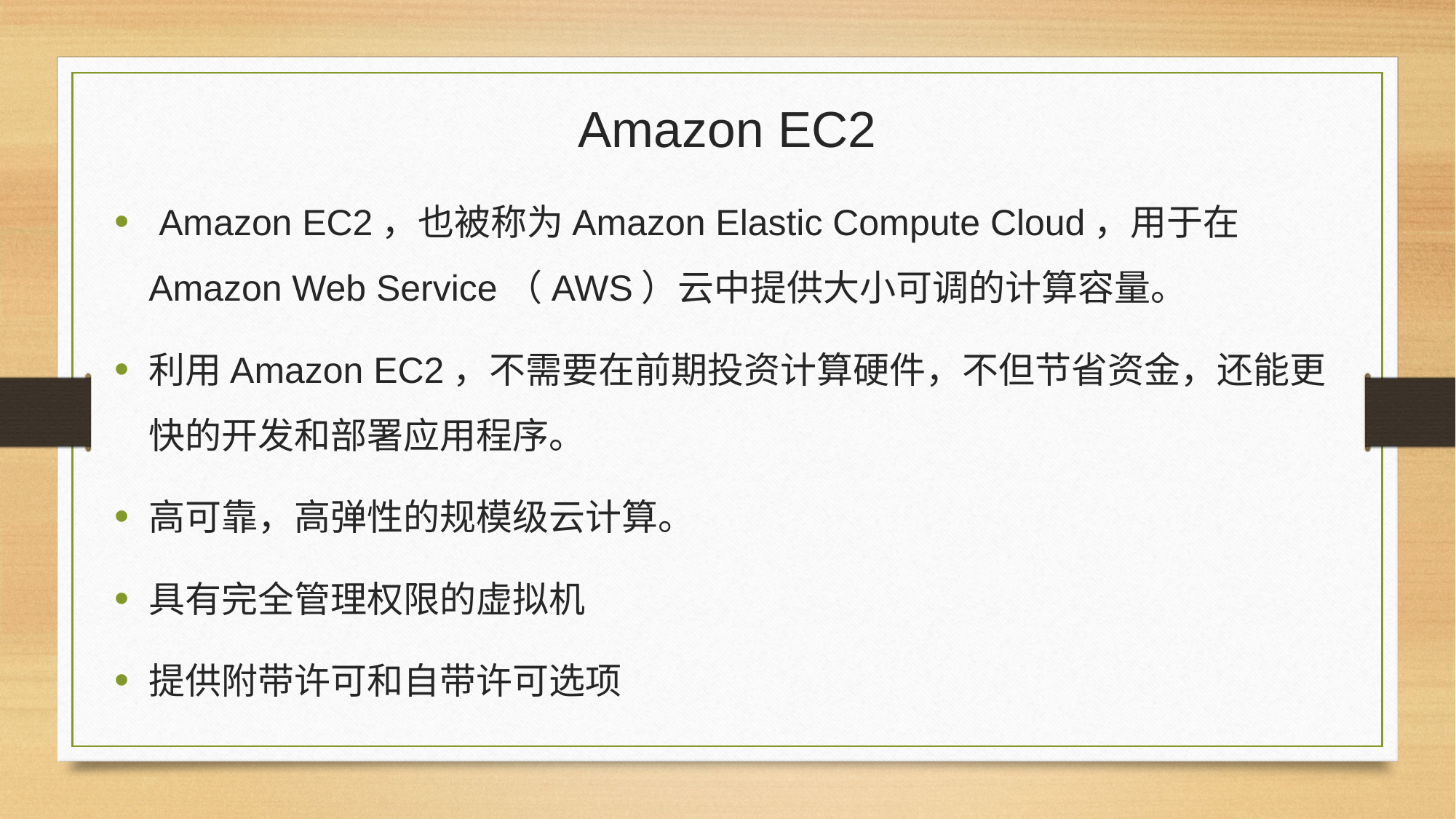

Amazon EC2
 Amazon EC2，也被称为Amazon Elastic Compute Cloud，用于在Amazon Web Service（AWS）云中提供大小可调的计算容量。
利用Amazon EC2，不需要在前期投资计算硬件，不但节省资金，还能更快的开发和部署应用程序。
高可靠，高弹性的规模级云计算。
具有完全管理权限的虚拟机
提供附带许可和自带许可选项